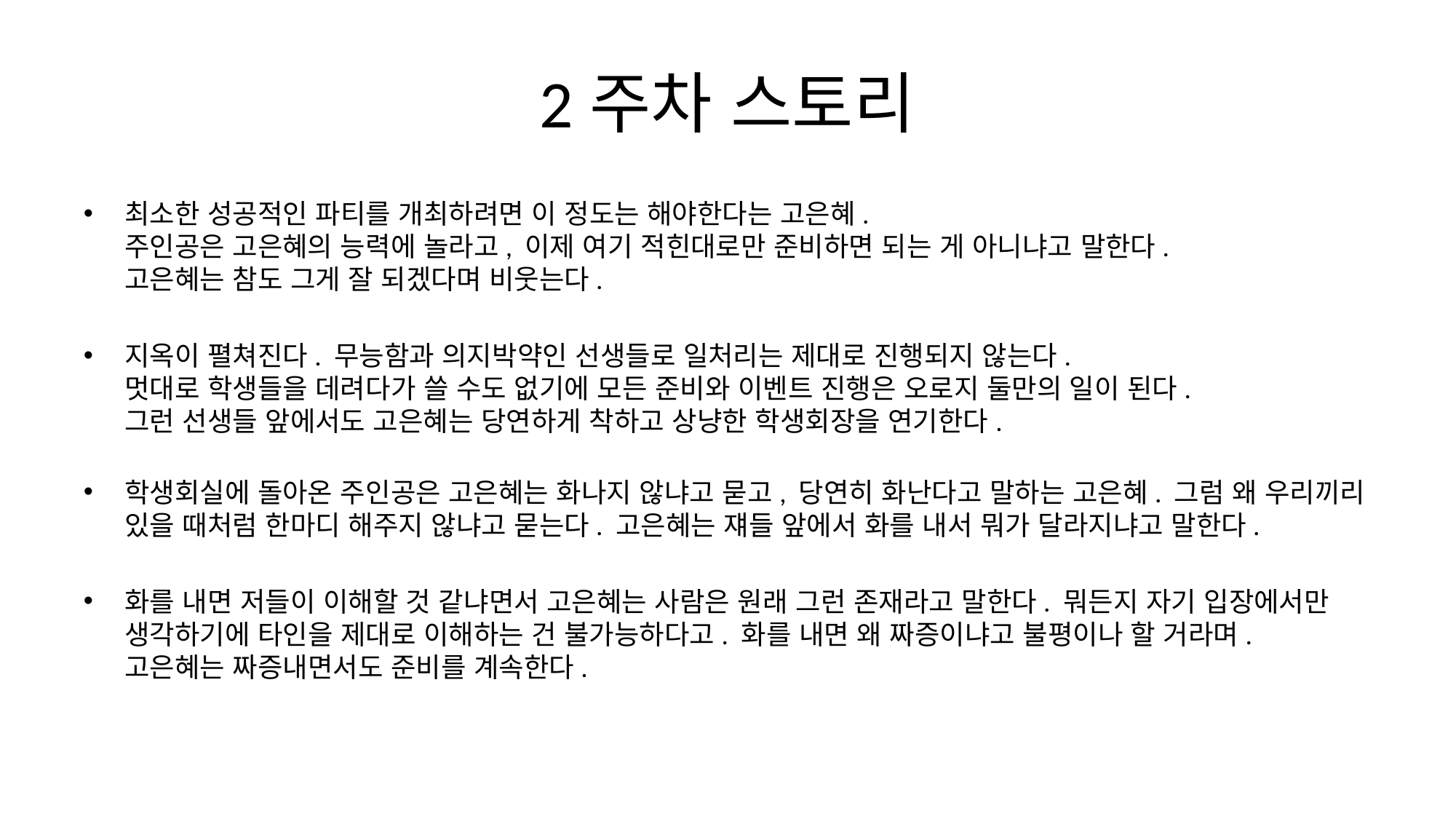

# 2주차 스토리
최소한 성공적인 파티를 개최하려면 이 정도는 해야한다는 고은혜.
주인공은 고은혜의 능력에 놀라고, 이제 여기 적힌대로만 준비하면 되는 게 아니냐고 말한다.
고은혜는 참도 그게 잘 되겠다며 비웃는다.

지옥이 펼쳐진다. 무능함과 의지박약인 선생들로 일처리는 제대로 진행되지 않는다.
멋대로 학생들을 데려다가 쓸 수도 없기에 모든 준비와 이벤트 진행은 오로지 둘만의 일이 된다.
그런 선생들 앞에서도 고은혜는 당연하게 착하고 상냥한 학생회장을 연기한다.
학생회실에 돌아온 주인공은 고은혜는 화나지 않냐고 묻고, 당연히 화난다고 말하는 고은혜. 그럼 왜 우리끼리 있을 때처럼 한마디 해주지 않냐고 묻는다. 고은혜는 쟤들 앞에서 화를 내서 뭐가 달라지냐고 말한다.

화를 내면 저들이 이해할 것 같냐면서 고은혜는 사람은 원래 그런 존재라고 말한다. 뭐든지 자기 입장에서만 생각하기에 타인을 제대로 이해하는 건 불가능하다고. 화를 내면 왜 짜증이냐고 불평이나 할 거라며.
고은혜는 짜증내면서도 준비를 계속한다.